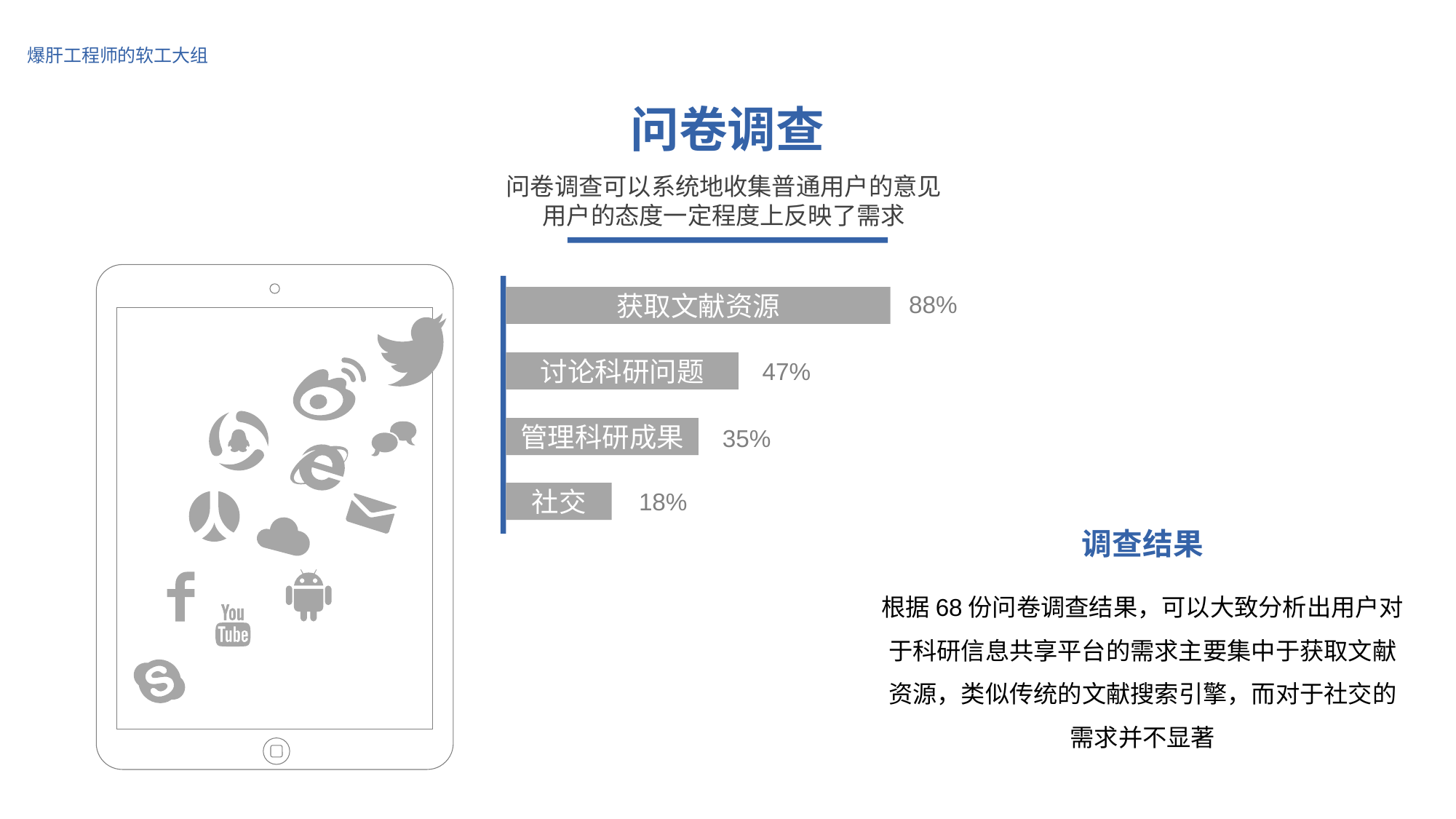

爆肝工程师的软工大组
问卷调查
问卷调查可以系统地收集普通用户的意见
用户的态度一定程度上反映了需求

88%
获取文献资源

47%
讨论科研问题

35%
管理科研成果

18%
社交

调查结果

根据68份问卷调查结果，可以大致分析出用户对于科研信息共享平台的需求主要集中于获取文献资源，类似传统的文献搜索引擎，而对于社交的需求并不显著